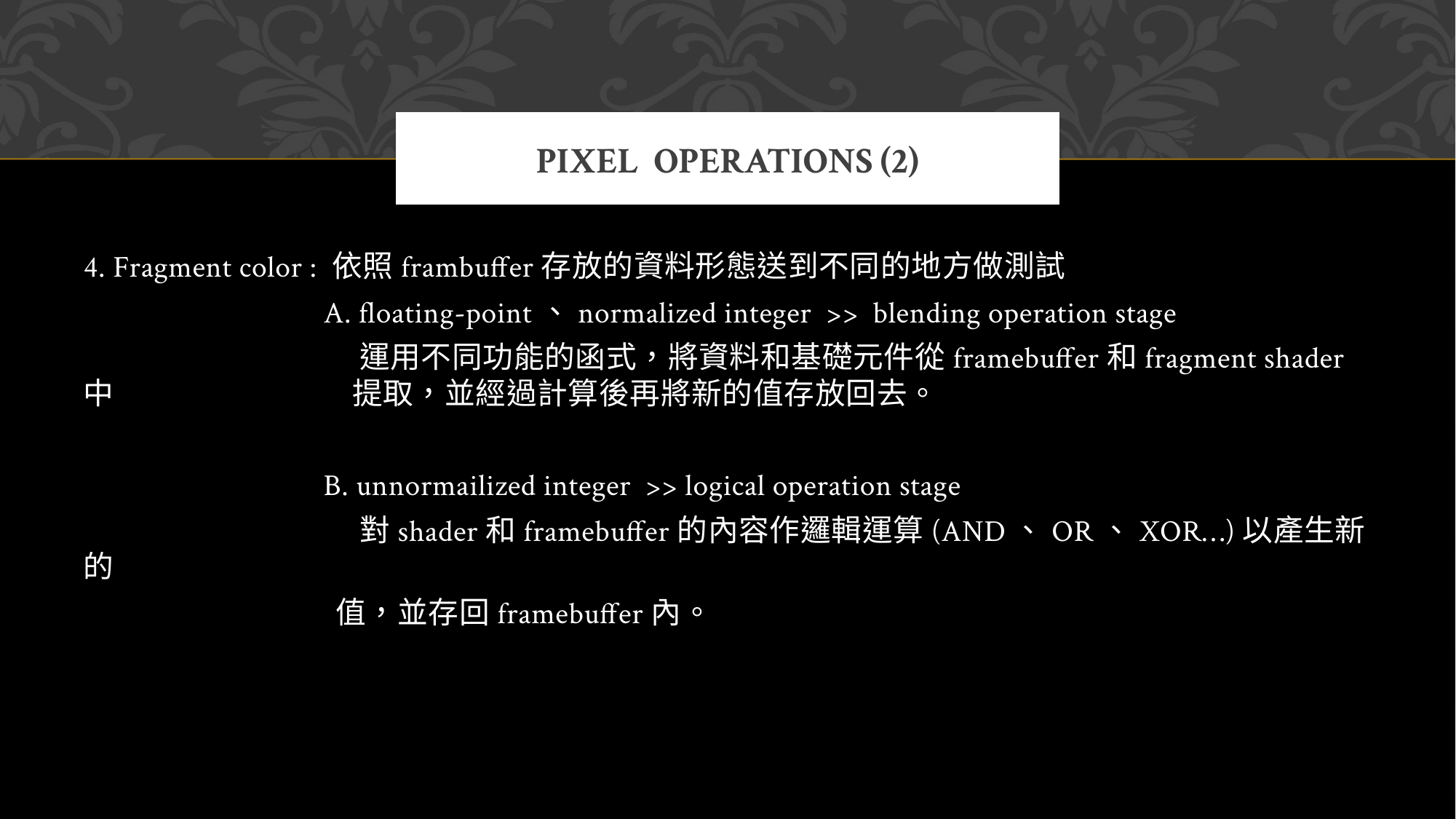

# Pixel  operations (2)
4. Fragment color : 依照frambuffer存放的資料形態送到不同的地方做測試
		   A. floating-point、normalized integer  >>  blending operation stage
		       運用不同功能的函式，將資料和基礎元件從framebuffer和fragment shader中		       提取，並經過計算後再將新的值存放回去。

		   B. unnormailized integer  >> logical operation stage
		       對shader和framebuffer的內容作邏輯運算(AND、OR、XOR…)以產生新的
                                  值，並存回framebuffer內。